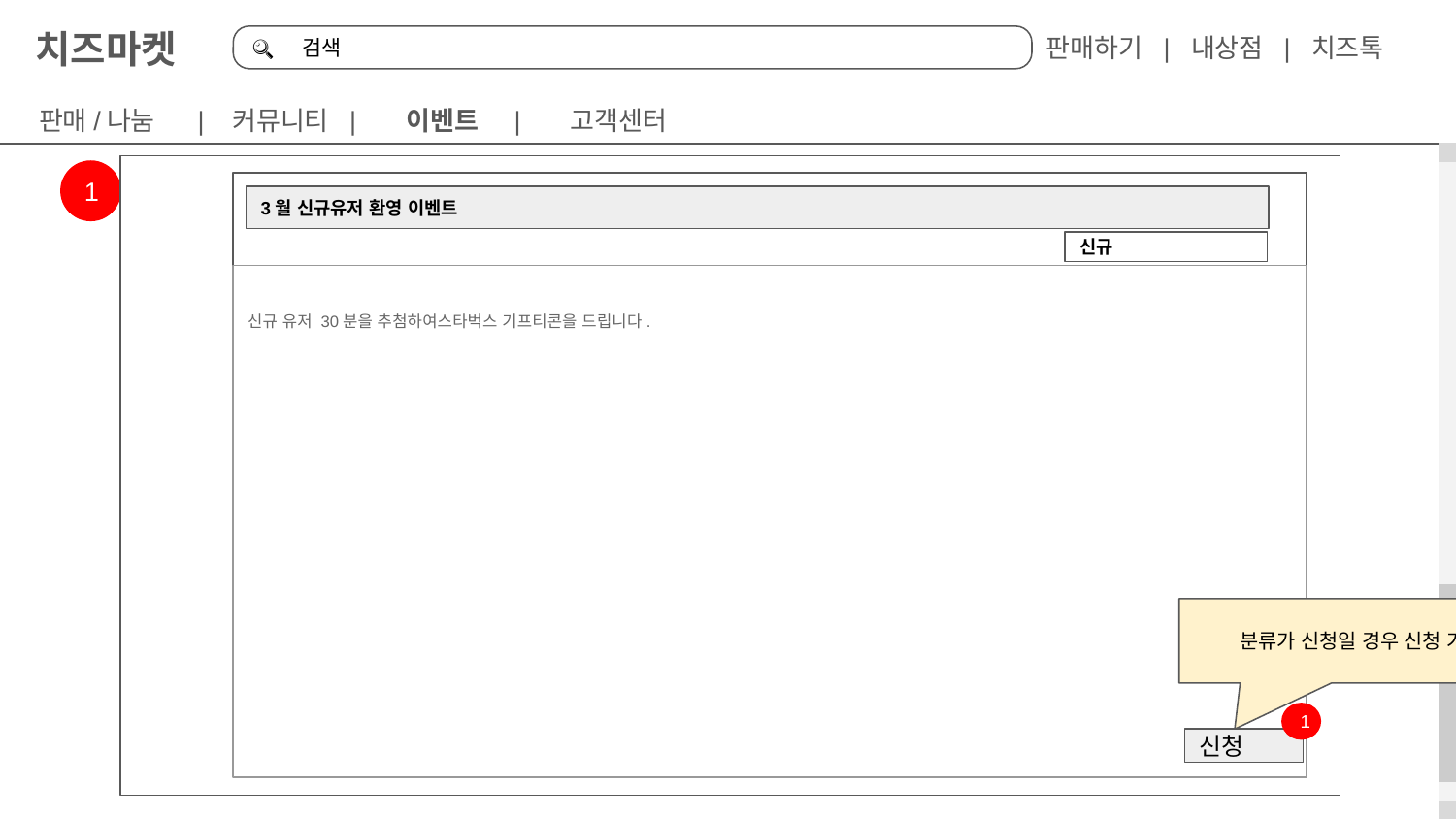

치즈마켓
판매하기  |  내상점  |  치즈톡
🔍︎    검색
판매/나눔     |   커뮤니티  |      이벤트    |      고객센터

1

3월 신규유저 환영 이벤트
신규
신규 유저 30분을 추첨하여스타벅스 기프티콘을 드립니다.

분류가 신청일 경우 신청 가능
1
신청